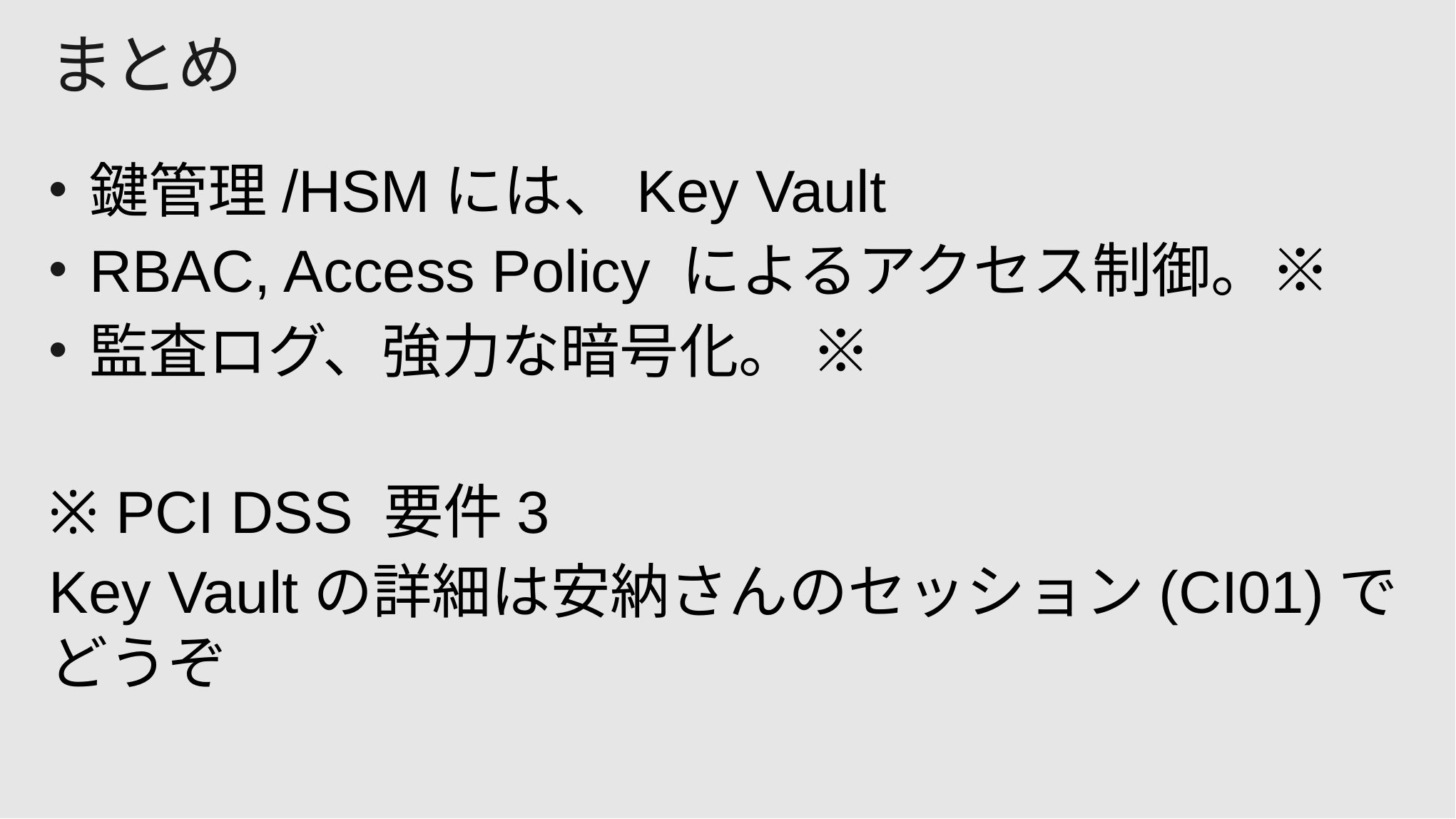

# まとめ
鍵管理/HSMには、Key Vault
RBAC, Access Policy によるアクセス制御。※
監査ログ、強力な暗号化。 ※

※ PCI DSS 要件3
Key Vaultの詳細は安納さんのセッション(CI01)でどうぞ